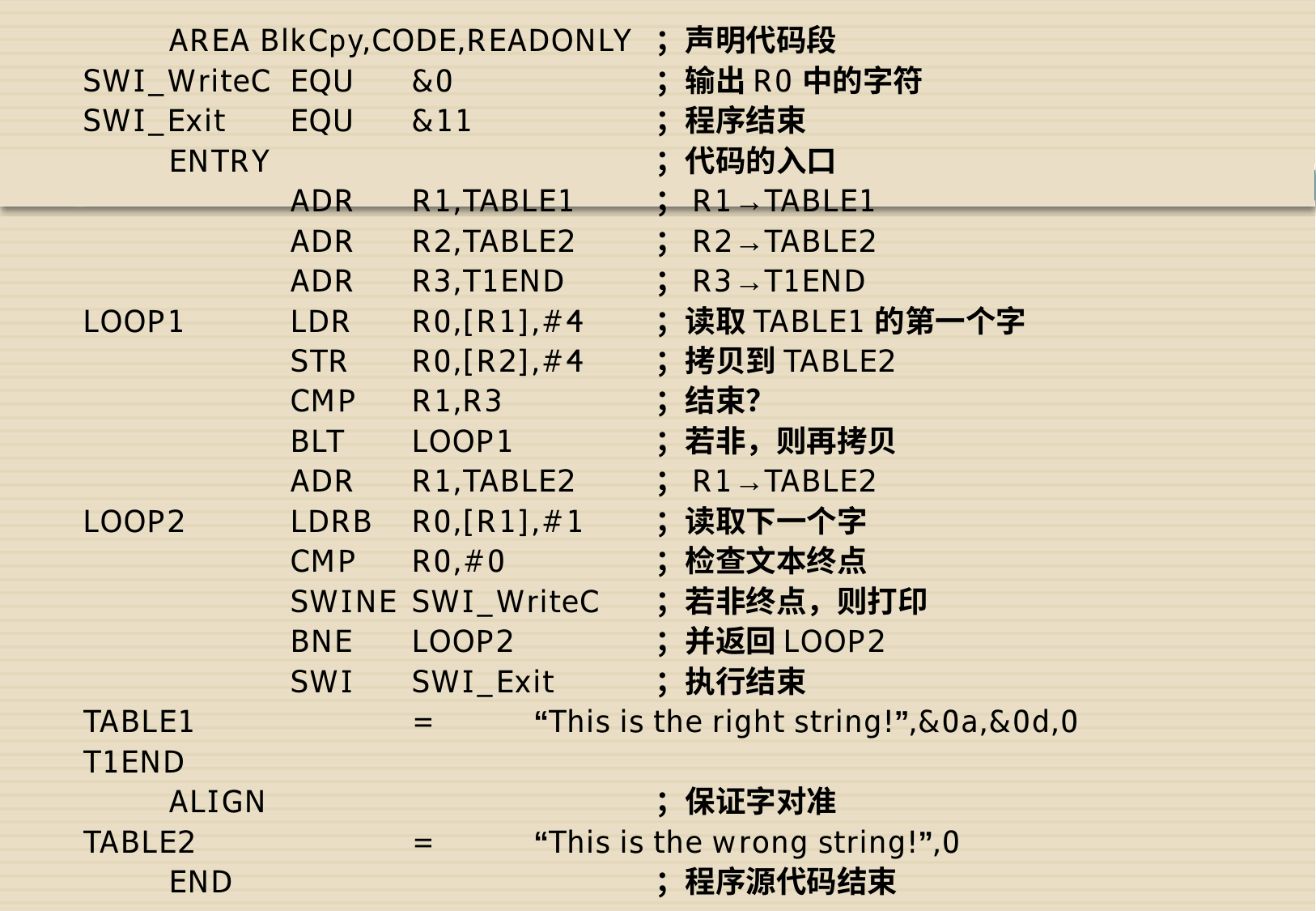

AREA BlkCpy,CODE,READONLY	；声明代码段
SWI_WriteC	EQU	&0		；输出R0中的字符
SWI_Exit	EQU	&11		；程序结束
	ENTRY				；代码的入口
		ADR	R1,TABLE1	；R1→TABLE1
		ADR	R2,TABLE2	；R2→TABLE2
		ADR	R3,T1END	；R3→T1END
LOOP1	LDR	R0,[R1],#4	；读取TABLE1的第一个字
		STR	R0,[R2],#4	；拷贝到TABLE2
		CMP	R1,R3		；结束？
		BLT	LOOP1		；若非，则再拷贝
		ADR	R1,TABLE2	；R1→TABLE2
LOOP2	LDRB	R0,[R1],#1	；读取下一个字
		CMP	R0,#0		；检查文本终点
		SWINE	SWI_WriteC	；若非终点，则打印
		BNE	LOOP2		；并返回LOOP2
		SWI	SWI_Exit	；执行结束
TABLE1		=	“This is the right string!”,&0a,&0d,0
T1END
	ALIGN				；保证字对准
TABLE2		=	“This is the wrong string!”,0
	END				；程序源代码结束